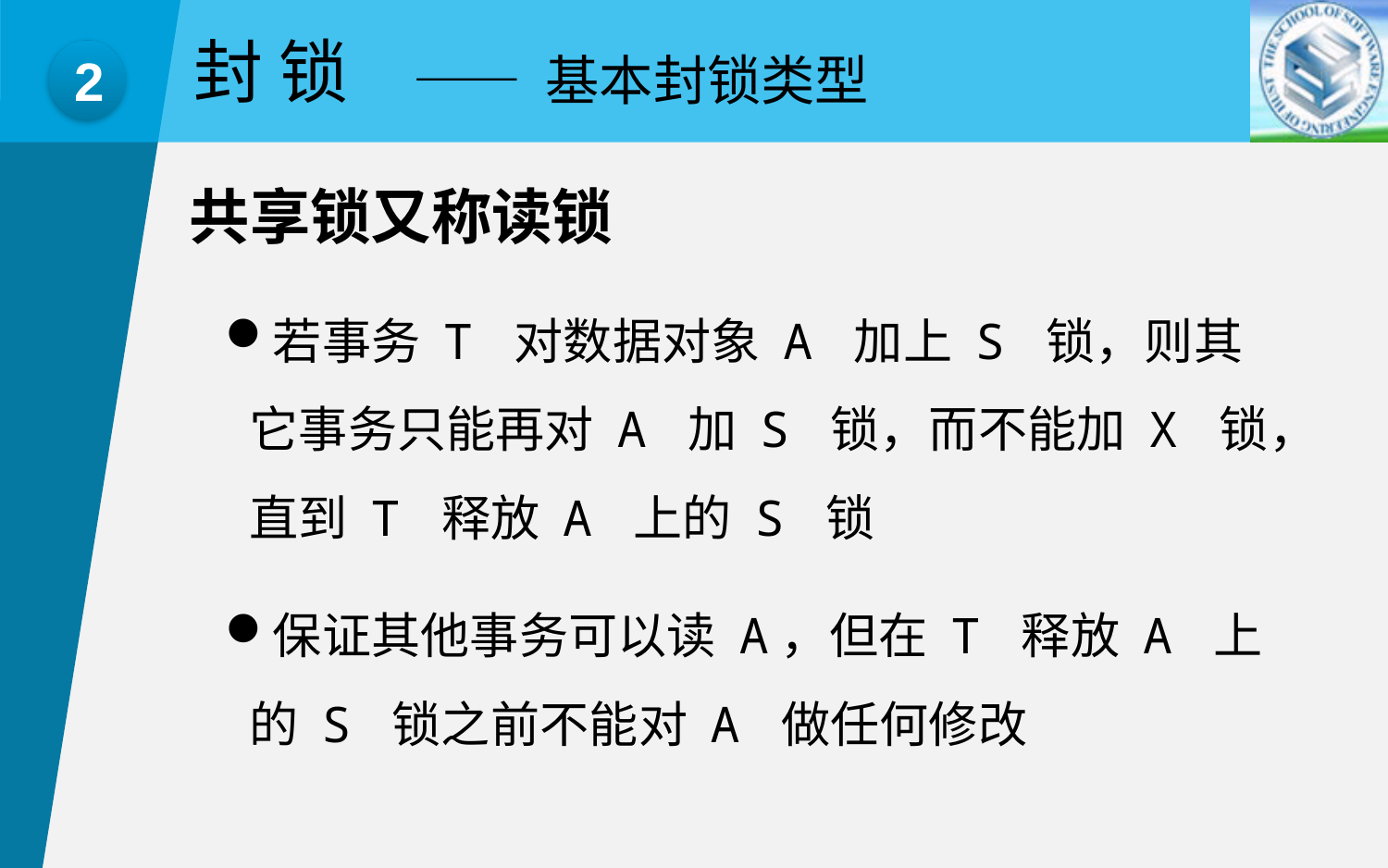

封 锁
—— 基本封锁类型
2
共享锁又称读锁
若事务 T 对数据对象 A 加上 S 锁，则其它事务只能再对 A 加 S 锁，而不能加 X 锁，直到 T 释放 A 上的 S 锁
保证其他事务可以读 A，但在 T 释放 A 上的 S 锁之前不能对 A 做任何修改